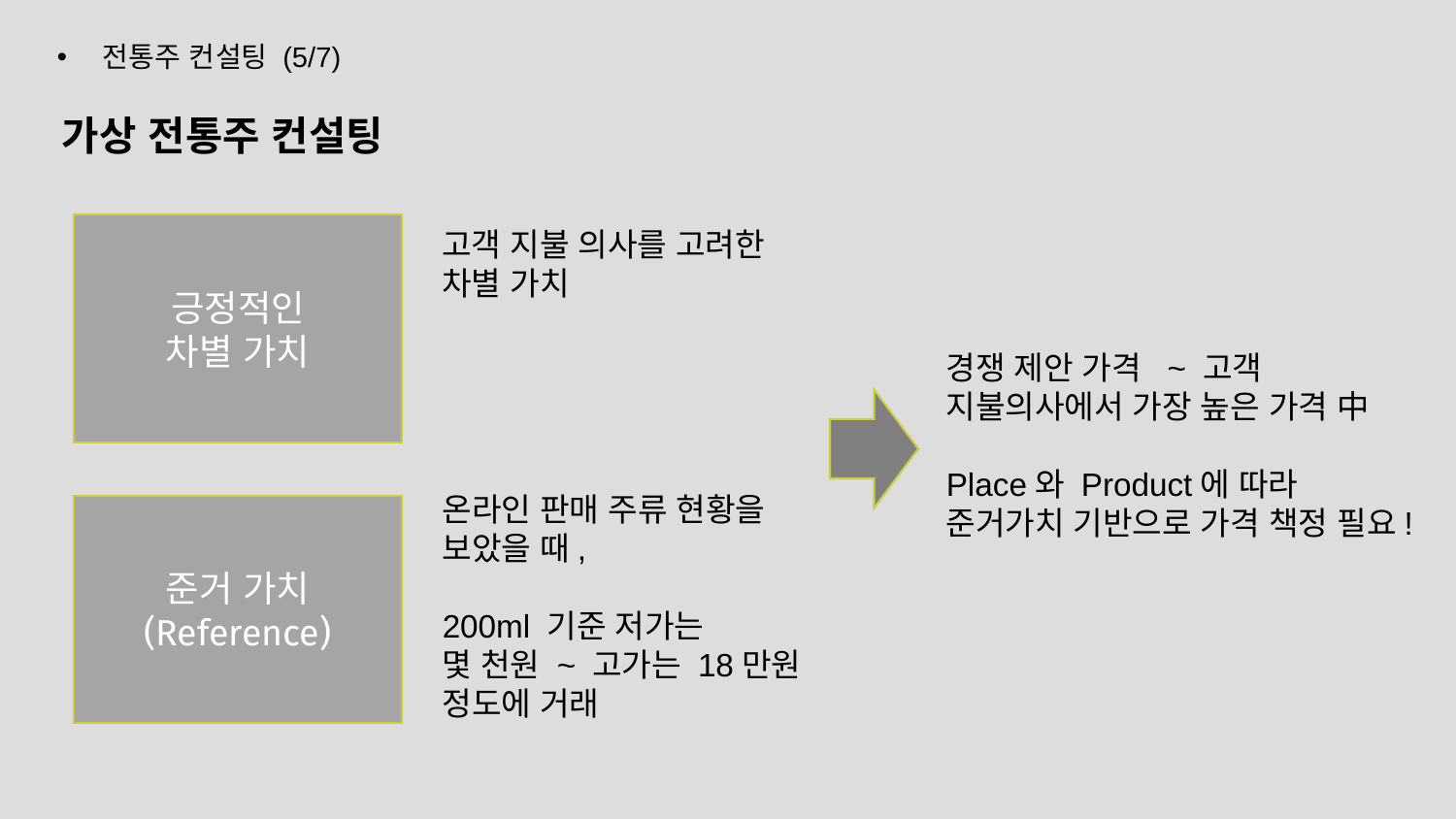

전통주 컨설팅 (5/7)
가상 전통주 컨설팅
긍정적인
차별 가치
고객 지불 의사를 고려한 차별 가치
경쟁 제안 가격  ~ 고객 지불의사에서 가장 높은 가격 中

Place와 Product에 따라 준거가치 기반으로 가격 책정 필요!

온라인 판매 주류 현황을 보았을 때,

200ml 기준 저가는
몇 천원 ~ 고가는 18만원 정도에 거래
준거 가치
(Reference)